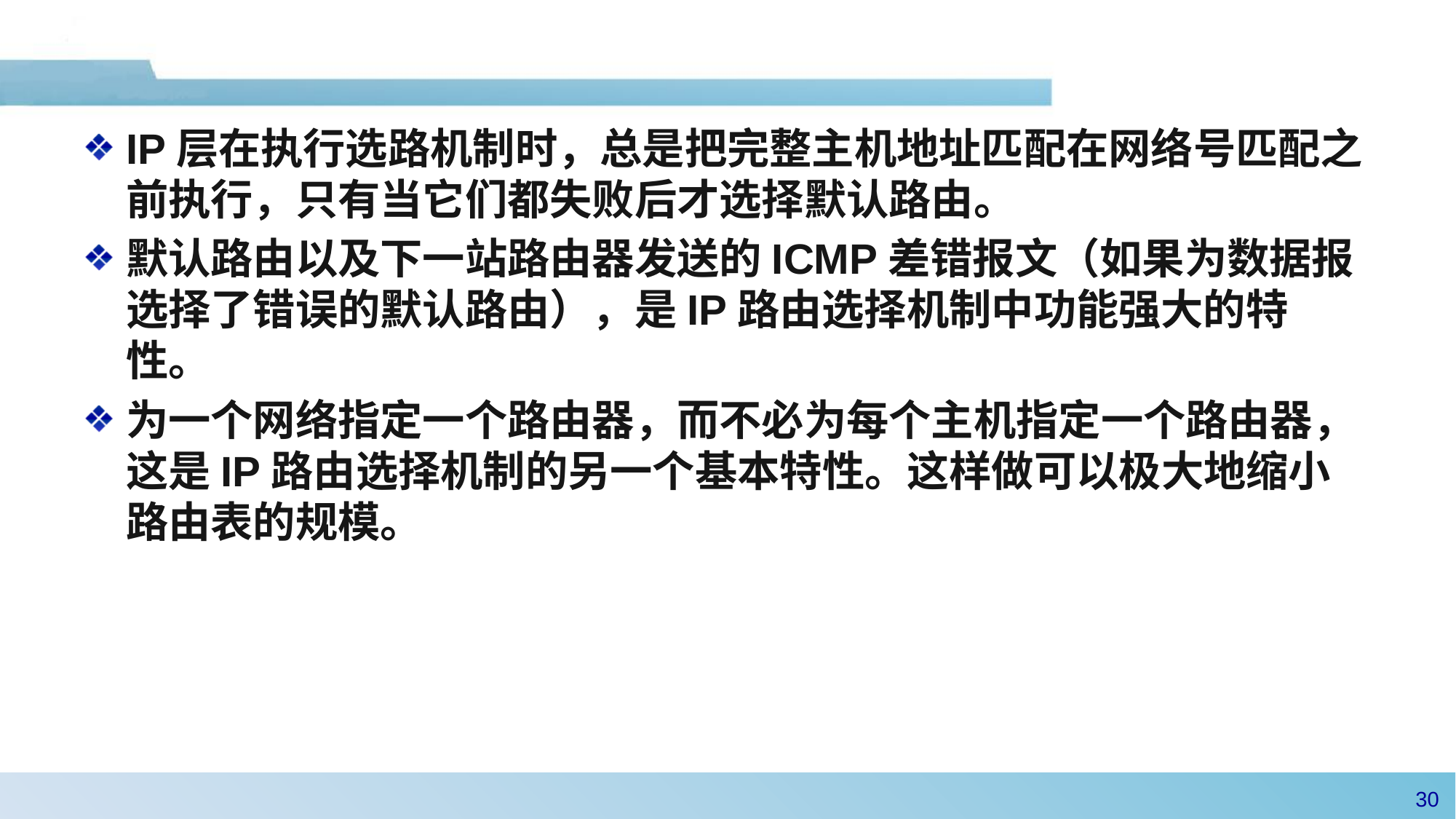

IP层在执行选路机制时，总是把完整主机地址匹配在网络号匹配之前执行，只有当它们都失败后才选择默认路由。
默认路由以及下一站路由器发送的ICMP差错报文（如果为数据报选择了错误的默认路由），是IP路由选择机制中功能强大的特性。
为一个网络指定一个路由器，而不必为每个主机指定一个路由器，这是IP路由选择机制的另一个基本特性。这样做可以极大地缩小路由表的规模。
30